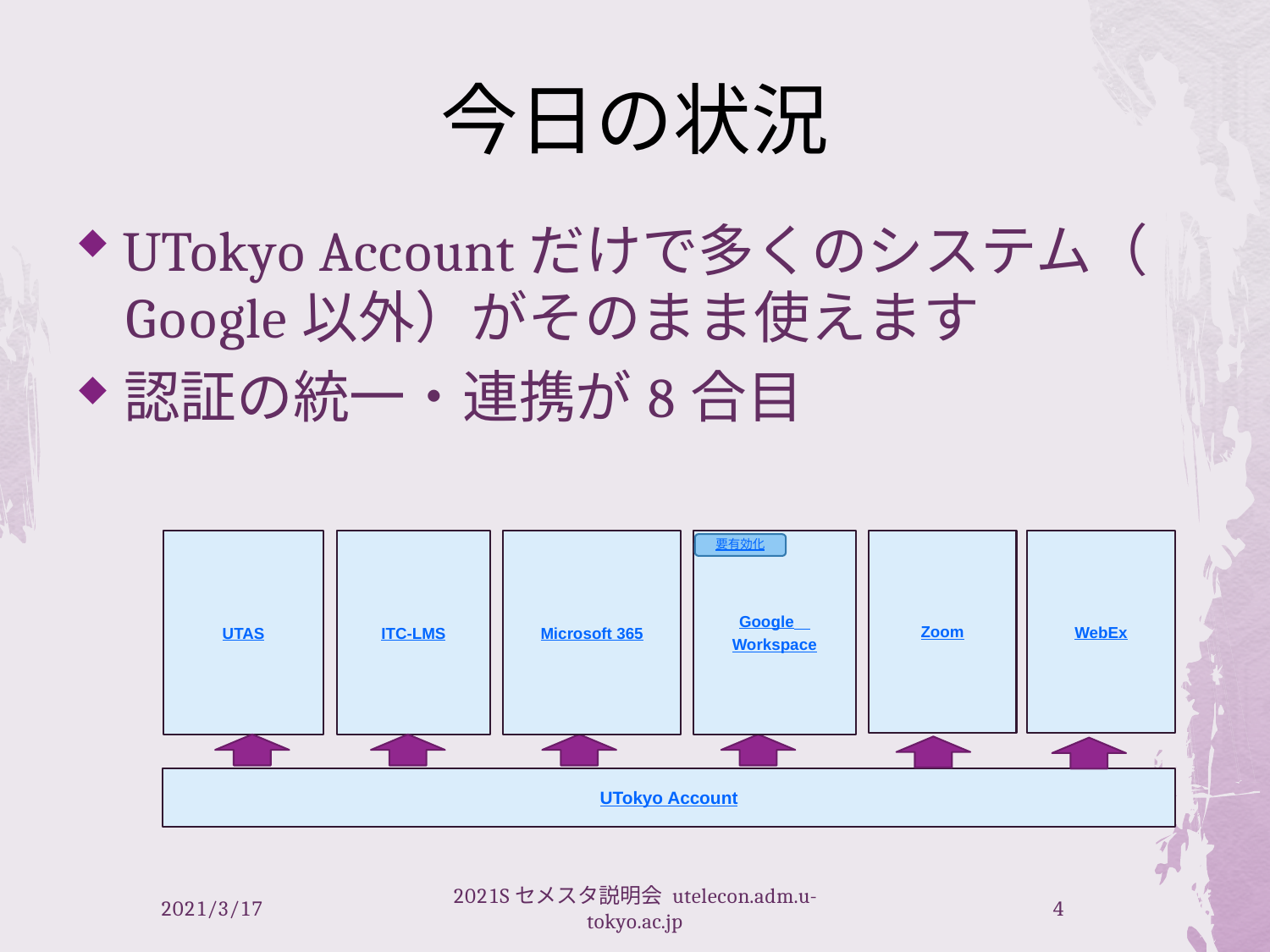

# 今日の状況
UTokyo Accountだけで多くのシステム（ Google以外）がそのまま使えます
認証の統一・連携が8合目
UTAS
ITC-LMS
Microsoft 365
Google　Workspace
Zoom
WebEx

UTokyo Account
要有効化
2021/3/17
2021Sセメスタ説明会 utelecon.adm.u-tokyo.ac.jp
4